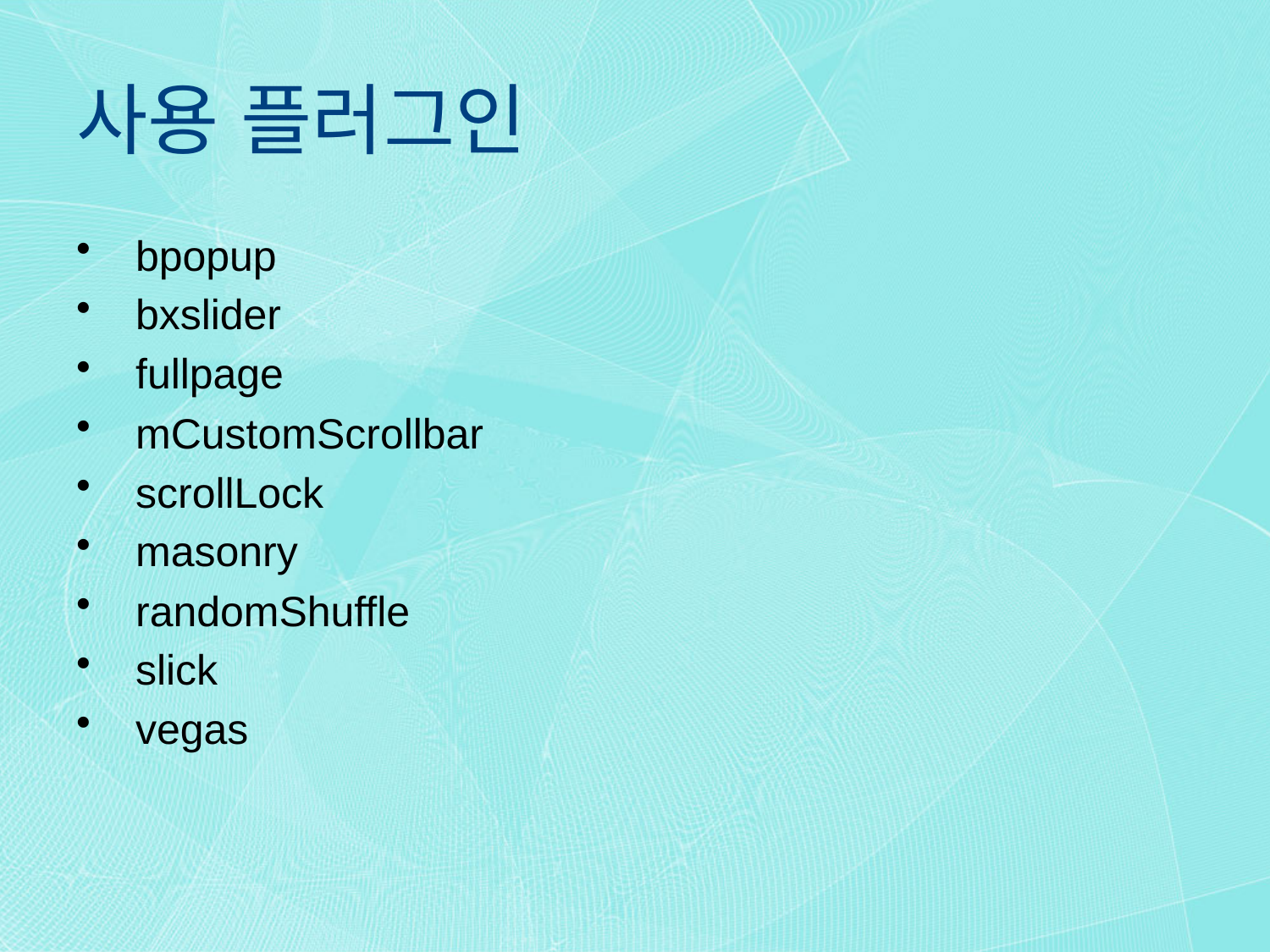

# 사용 플러그인
 bpopup
 bxslider
 fullpage
 mCustomScrollbar
 scrollLock
 masonry
 randomShuffle
 slick
 vegas